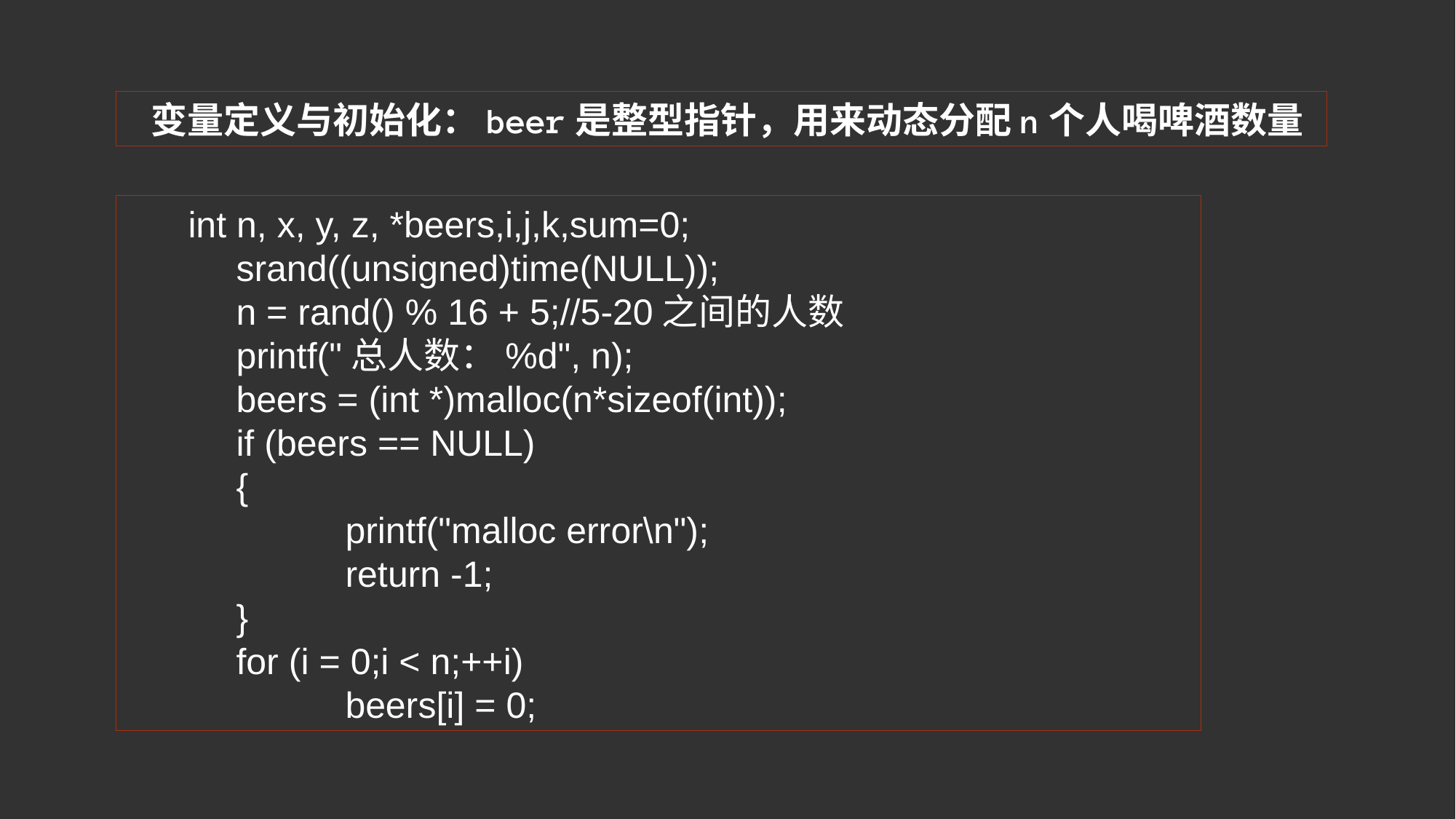

变量定义与初始化：beer是整型指针，用来动态分配n个人喝啤酒数量
      int n, x, y, z, *beers,i,j,k,sum=0;
	srand((unsigned)time(NULL));
	n = rand() % 16 + 5;//5-20之间的人数
	printf("总人数：%d", n);
	beers = (int *)malloc(n*sizeof(int));
	if (beers == NULL)
	{
		printf("malloc error\n");
		return -1;
	}
	for (i = 0;i < n;++i)
		beers[i] = 0;